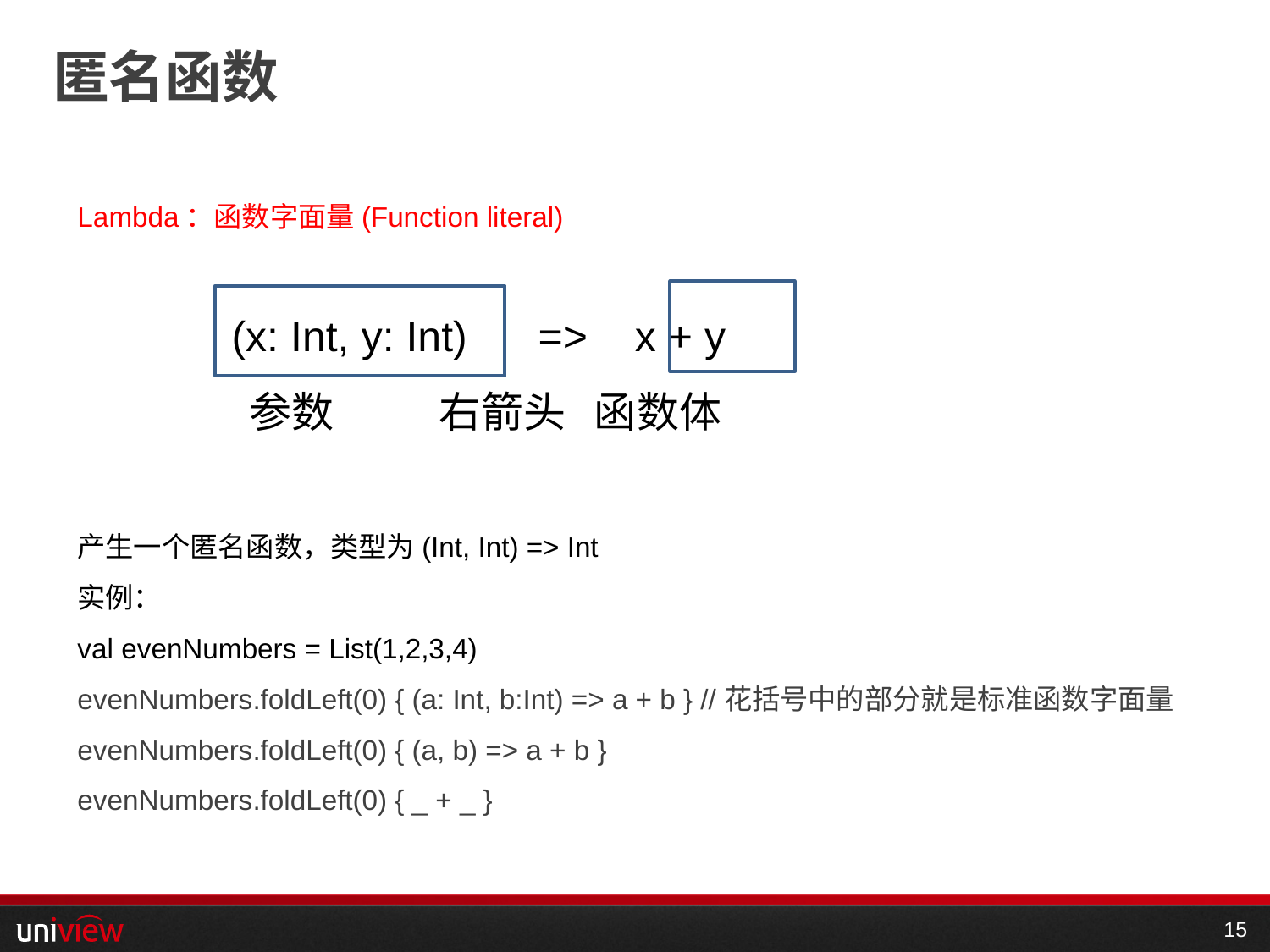

# 匿名函数
Lambda：函数字面量(Function literal)

             (x: Int, y: Int)      =>    x + y
                 参数           右箭头   函数体

产生一个匿名函数，类型为(Int, Int) => Int
实例：
val evenNumbers = List(1,2,3,4)
evenNumbers.foldLeft(0) { (a: Int, b:Int) => a + b } //花括号中的部分就是标准函数字面量
evenNumbers.foldLeft(0) { (a, b) => a + b }
evenNumbers.foldLeft(0) { _ + _ }